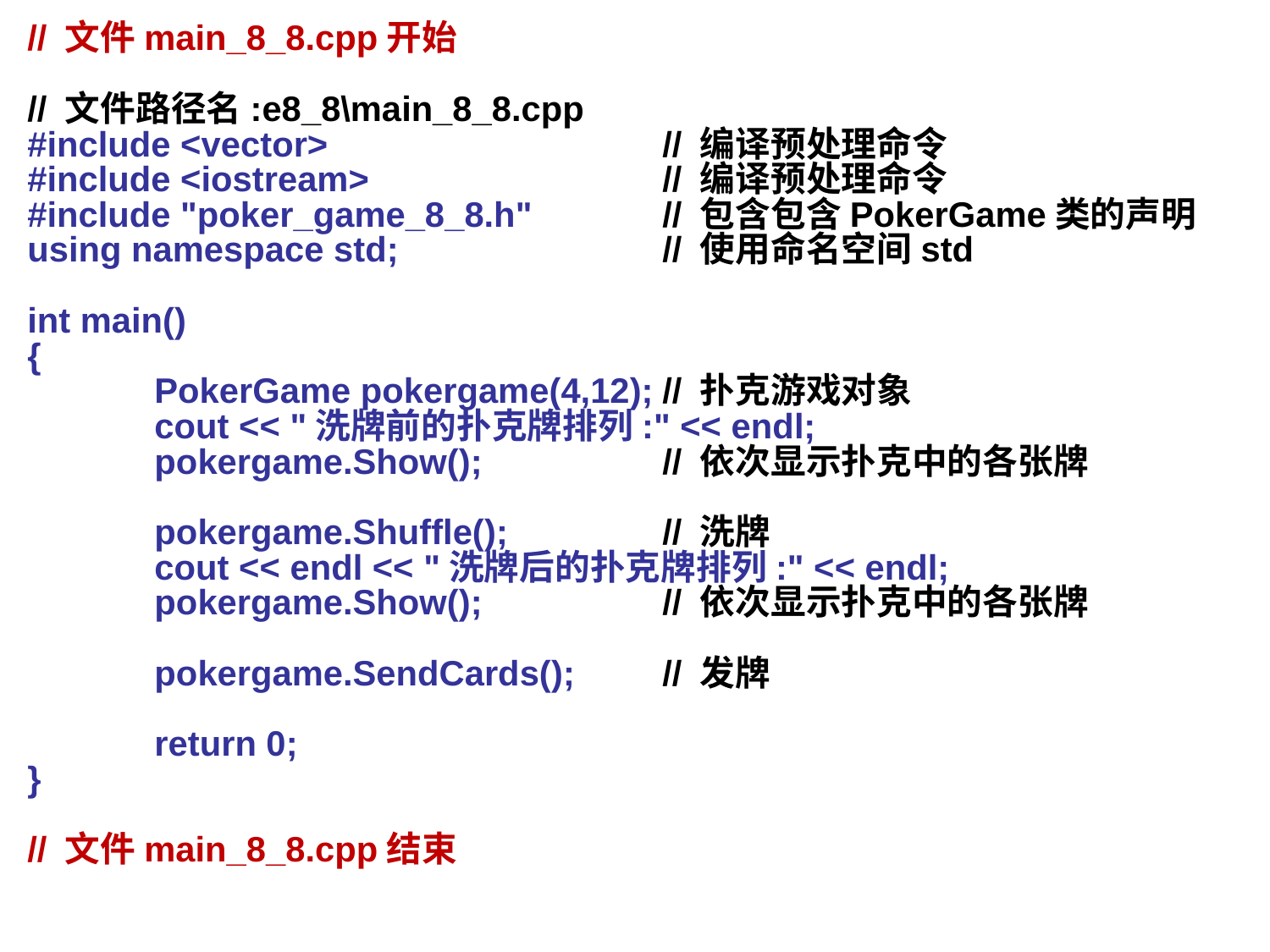

// 文件main_8_8.cpp开始

// 文件路径名:e8_8\main_8_8.cpp
#include <vector>			// 编译预处理命令
#include <iostream>               		// 编译预处理命令
#include "poker_game_8_8.h"		// 包含包含PokerGame类的声明
using namespace std;			// 使用命名空间std

int main()
{
	PokerGame pokergame(4,12);	// 扑克游戏对象
	cout << "洗牌前的扑克牌排列:" << endl;
	pokergame.Show();		// 依次显示扑克中的各张牌

	pokergame.Shuffle();		// 洗牌
	cout << endl << "洗牌后的扑克牌排列:" << endl;
	pokergame.Show();		// 依次显示扑克中的各张牌

	pokergame.SendCards();	// 发牌

	return 0;
}

// 文件main_8_8.cpp结束